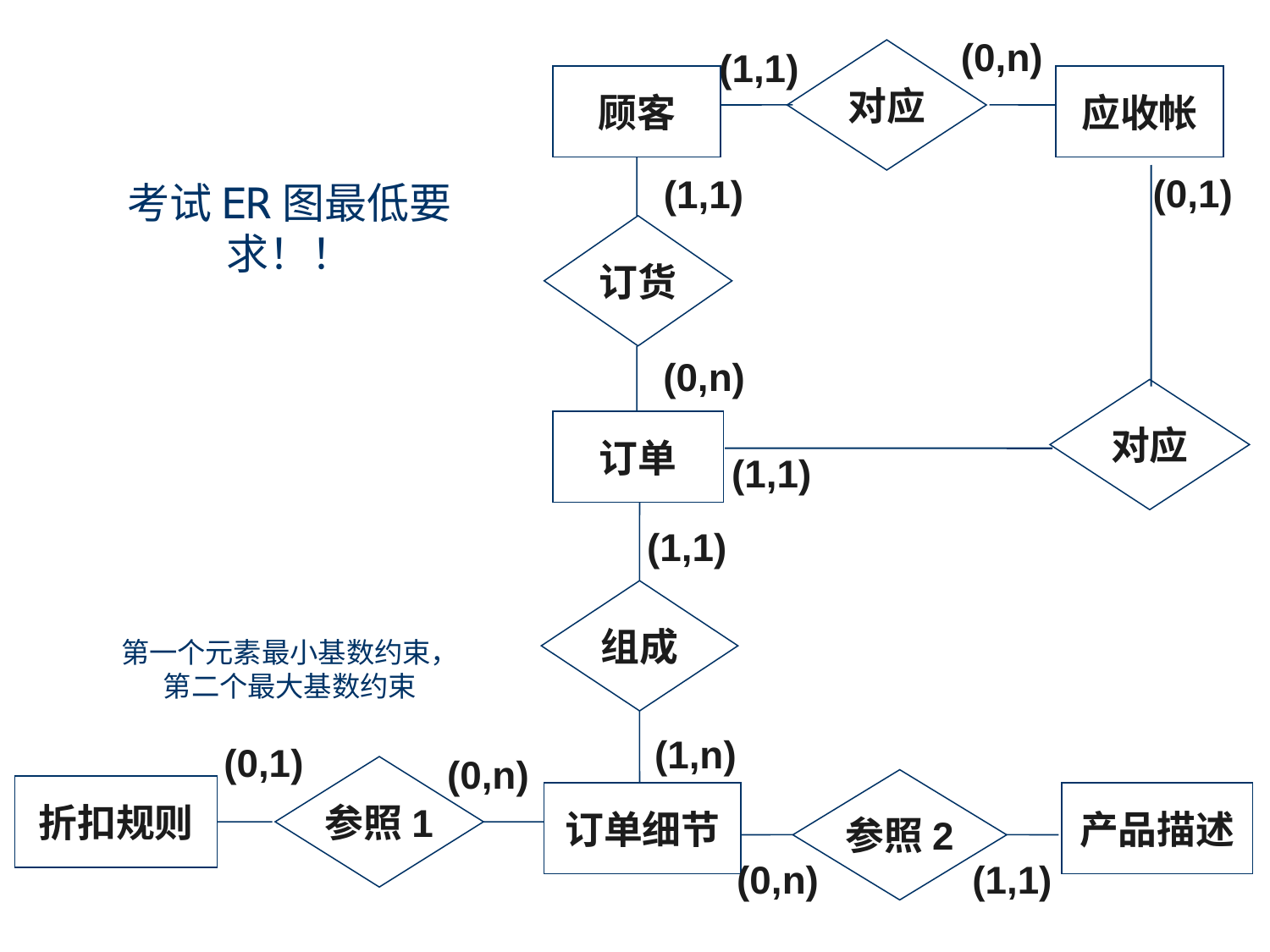

(0,n)
 (1,1)
对应
顾客
应收帐

(0,1)
(1,1)

考试ER图最低要求！！
订货

(0,n)
对应
订单
(1,1)

(1,1)
组成
第一个元素最小基数约束，第二个最大基数约束

(1,n)
(0,1)
(0,n)
参照1
参照2
折扣规则
订单细节
产品描述

(0,n)
(1,1)